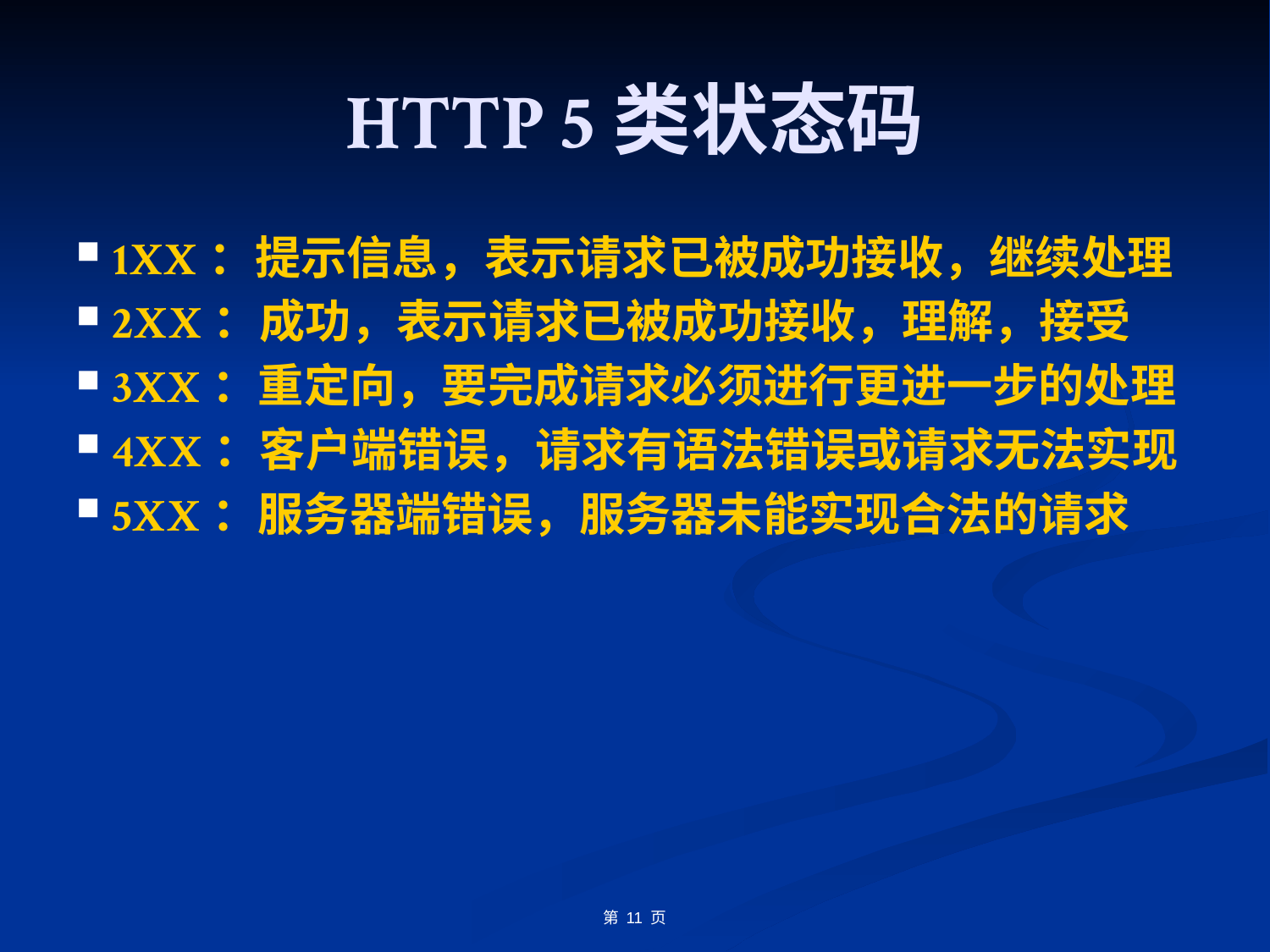

# HTTP 5类状态码
1XX：提示信息，表示请求已被成功接收，继续处理
2XX：成功，表示请求已被成功接收，理解，接受
3XX：重定向，要完成请求必须进行更进一步的处理
4XX：客户端错误，请求有语法错误或请求无法实现
5XX：服务器端错误，服务器未能实现合法的请求

第 11 页